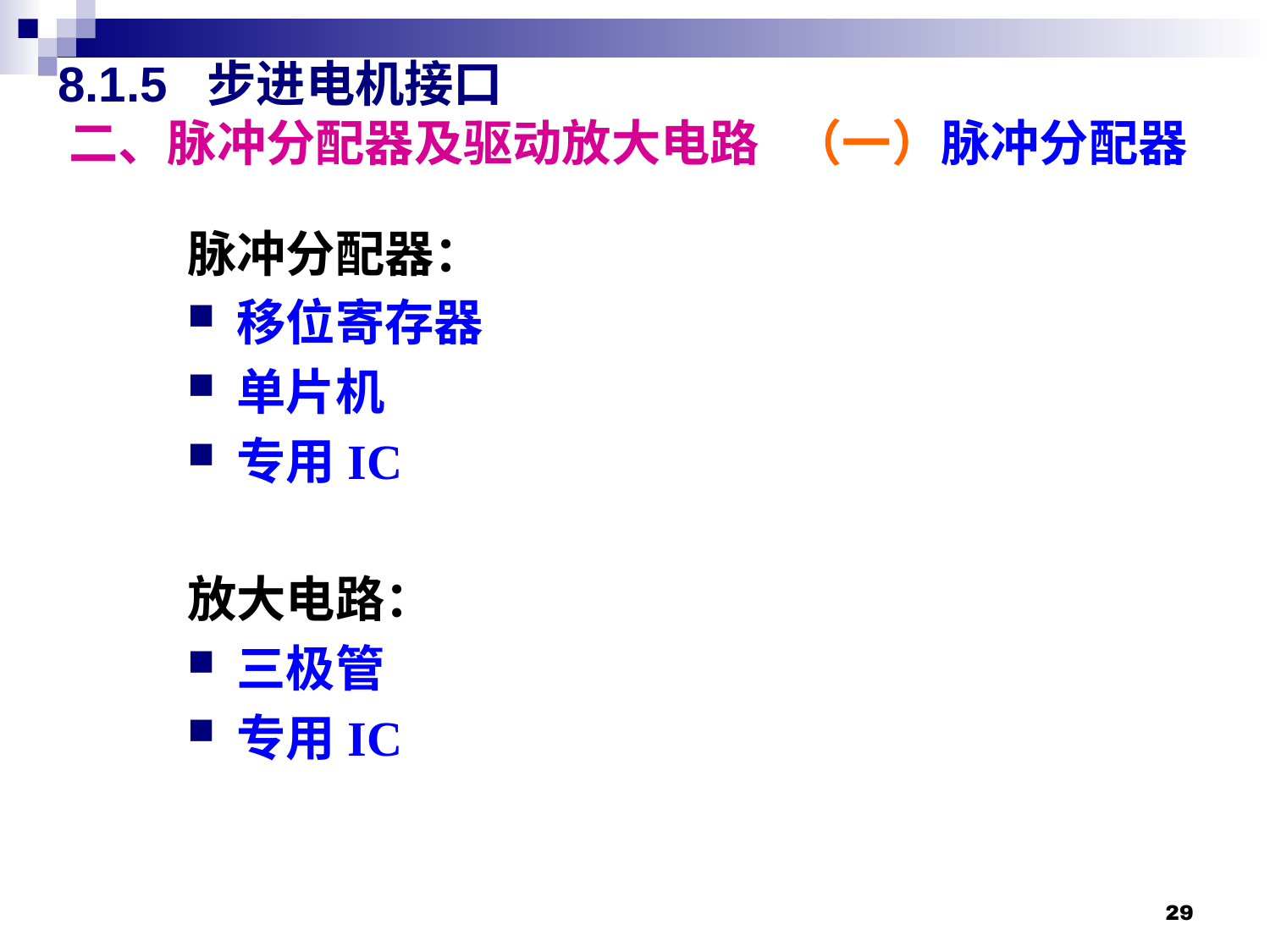

# 8.1.5  步进电机接口 二、脉冲分配器及驱动放大电路   （一）脉冲分配器
脉冲分配器：
移位寄存器
单片机
专用IC

放大电路：
三极管
专用IC
29